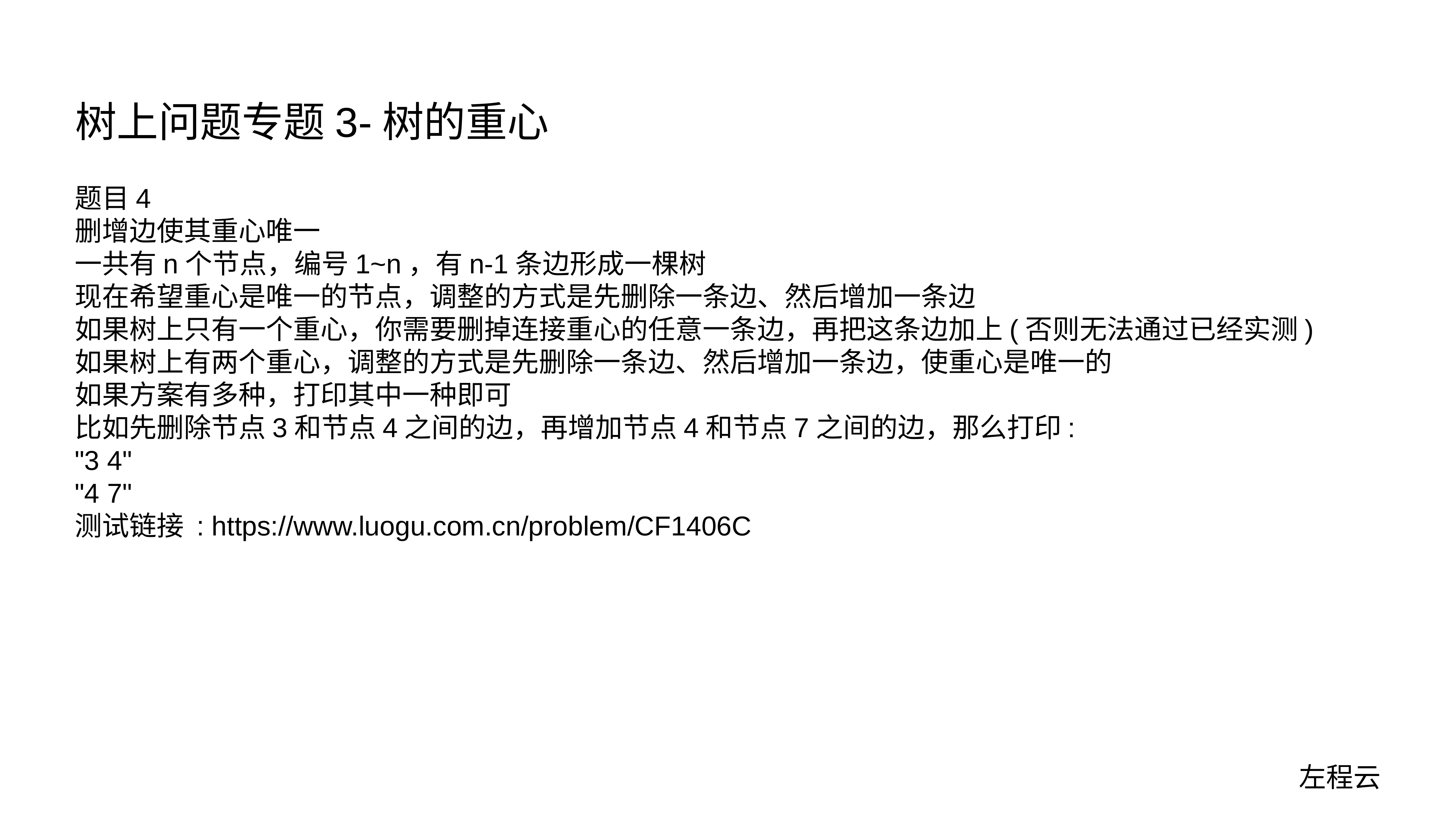

# 树上问题专题3-树的重心
题目4
删增边使其重心唯一
一共有n个节点，编号1~n，有n-1条边形成一棵树
现在希望重心是唯一的节点，调整的方式是先删除一条边、然后增加一条边
如果树上只有一个重心，你需要删掉连接重心的任意一条边，再把这条边加上(否则无法通过已经实测)
如果树上有两个重心，调整的方式是先删除一条边、然后增加一条边，使重心是唯一的
如果方案有多种，打印其中一种即可
比如先删除节点3和节点4之间的边，再增加节点4和节点7之间的边，那么打印:
"3 4"
"4 7"
测试链接 : https://www.luogu.com.cn/problem/CF1406C
左程云